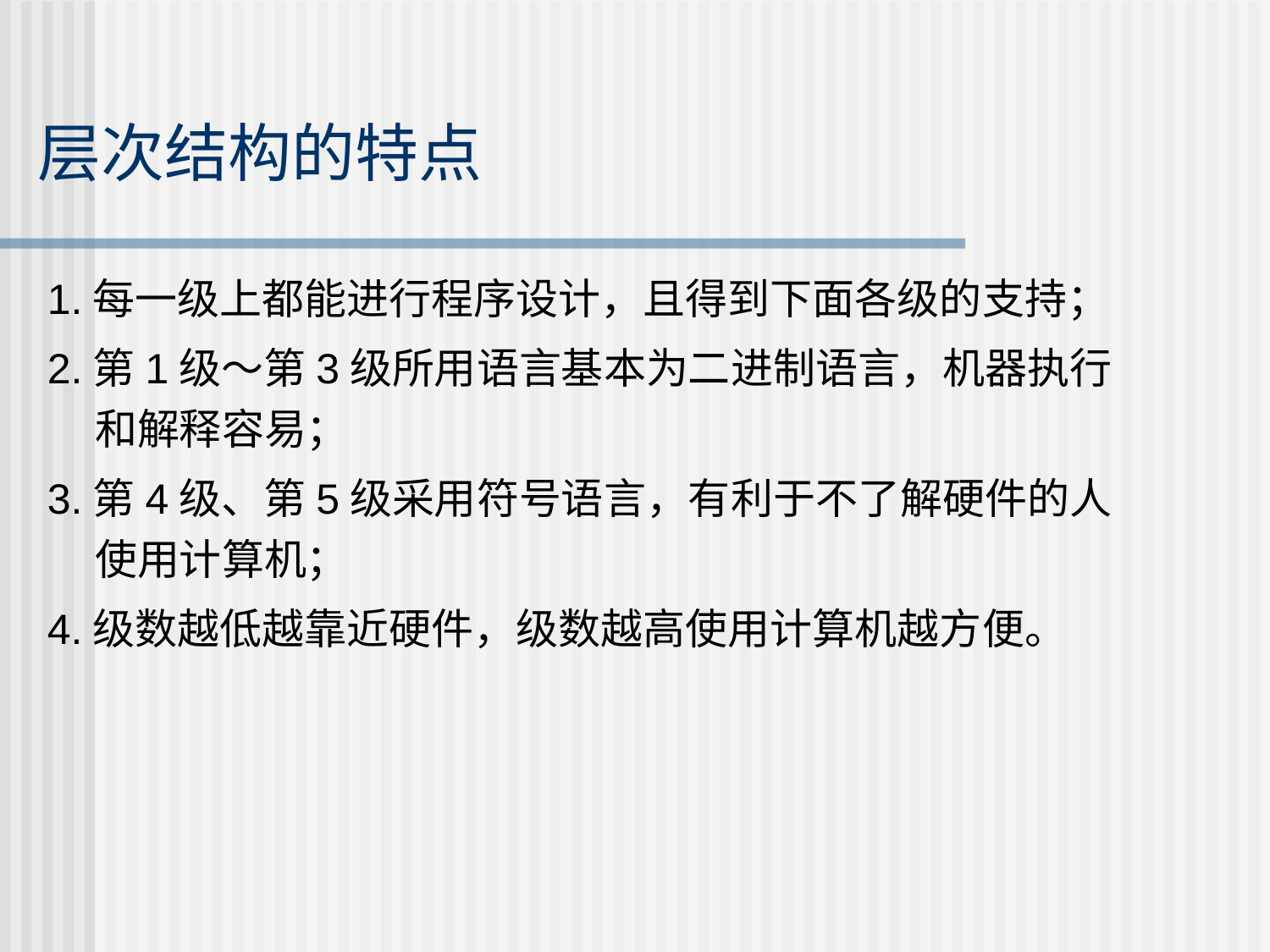

层次结构的特点
1.每一级上都能进行程序设计，且得到下面各级的支持；
2.第1级～第3级所用语言基本为二进制语言，机器执行和解释容易；
3.第4级、第5级采用符号语言，有利于不了解硬件的人使用计算机；
4.级数越低越靠近硬件，级数越高使用计算机越方便。
23